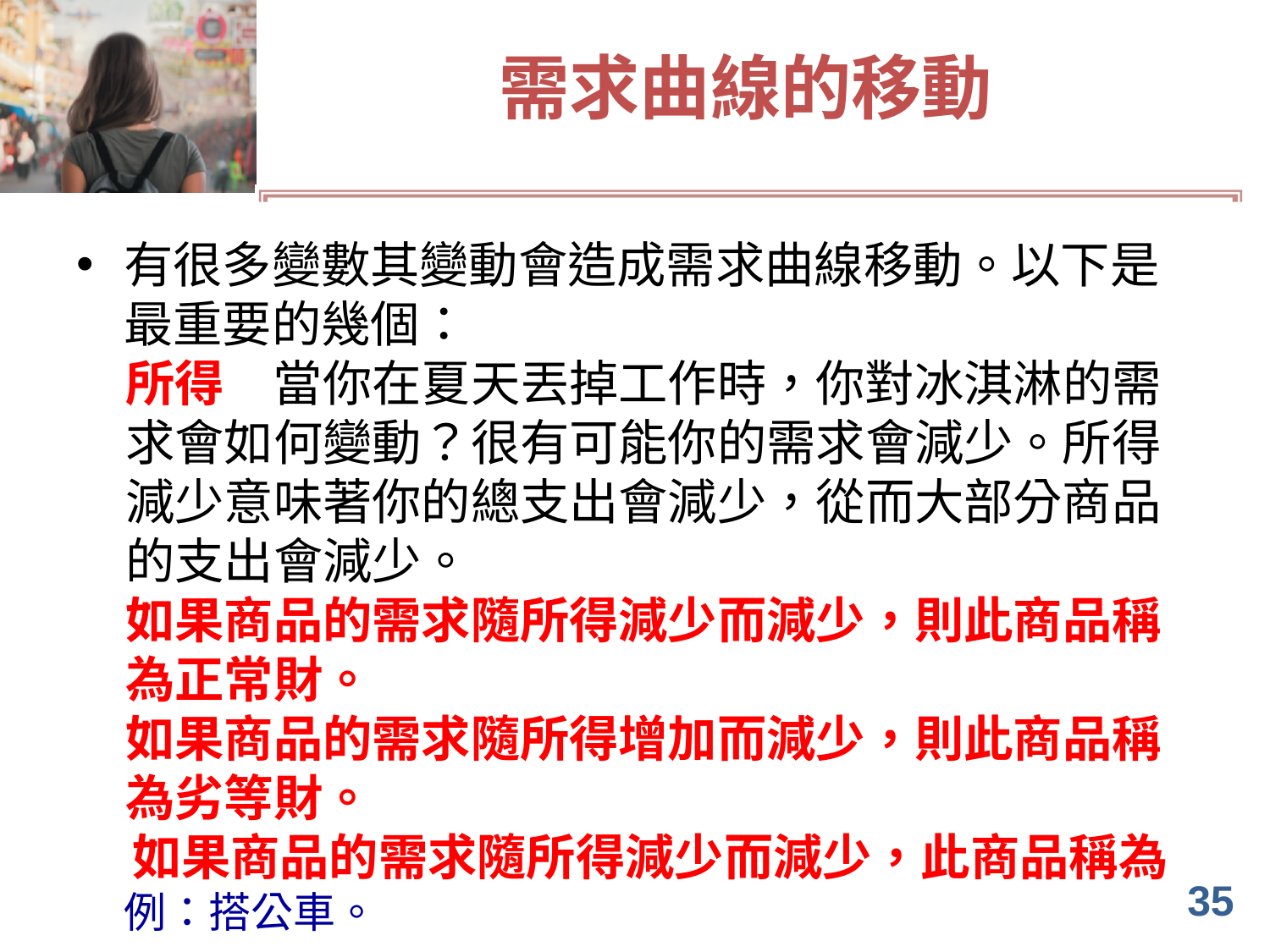

# 需求曲線的移動
有很多變數其變動會造成需求曲線移動。以下是最重要的幾個：
所得　當你在夏天丟掉工作時，你對冰淇淋的需求會如何變動？很有可能你的需求會減少。所得減少意味著你的總支出會減少，從而大部分商品的支出會減少。
如果商品的需求隨所得減少而減少，則此商品稱為正常財。
如果商品的需求隨所得增加而減少，則此商品稱為劣等財。
    如果商品的需求隨所得減少而減少，此商品稱為
	例：搭公車。
35